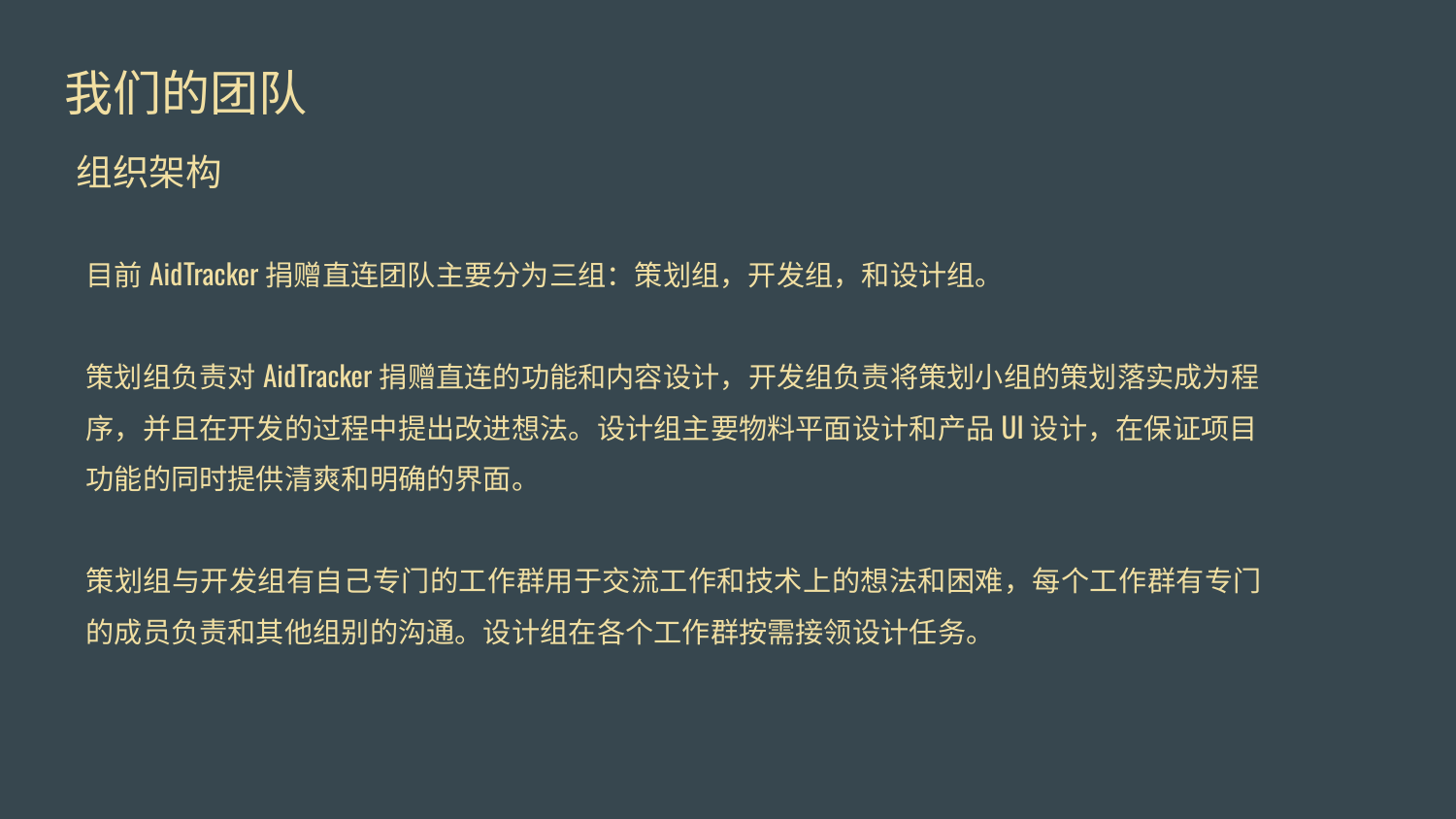

我们的团队
# 组织架构
目前AidTracker捐赠直连团队主要分为三组：策划组，开发组，和设计组。

策划组负责对AidTracker捐赠直连的功能和内容设计，开发组负责将策划小组的策划落实成为程序，并且在开发的过程中提出改进想法。设计组主要物料平面设计和产品UI设计，在保证项目功能的同时提供清爽和明确的界面。

策划组与开发组有自己专门的工作群用于交流工作和技术上的想法和困难，每个工作群有专门的成员负责和其他组别的沟通。设计组在各个工作群按需接领设计任务。